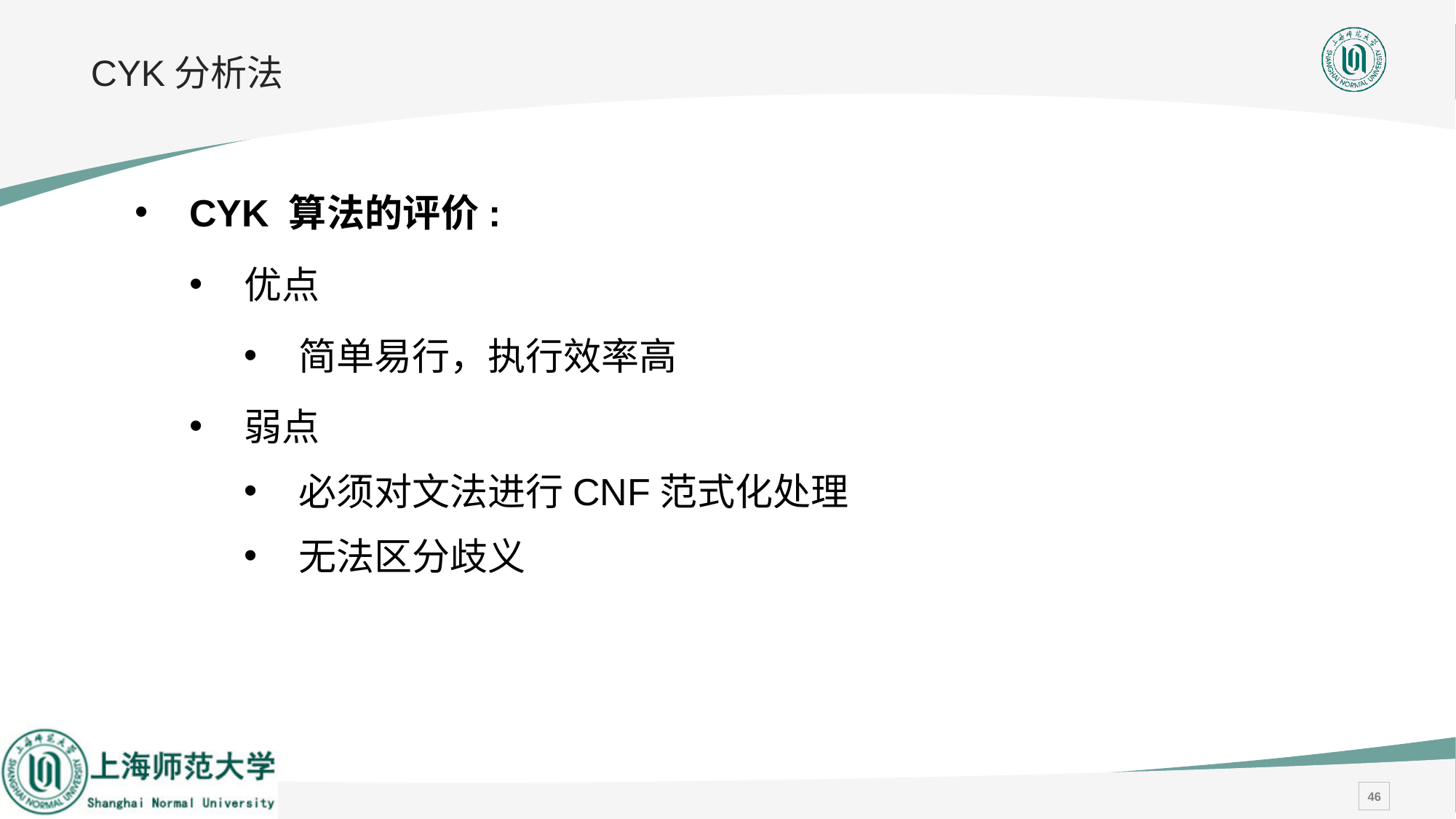

# CYK分析法
CYK 算法的评价:
优点
简单易行，执行效率高
弱点
必须对文法进行CNF范式化处理
无法区分歧义